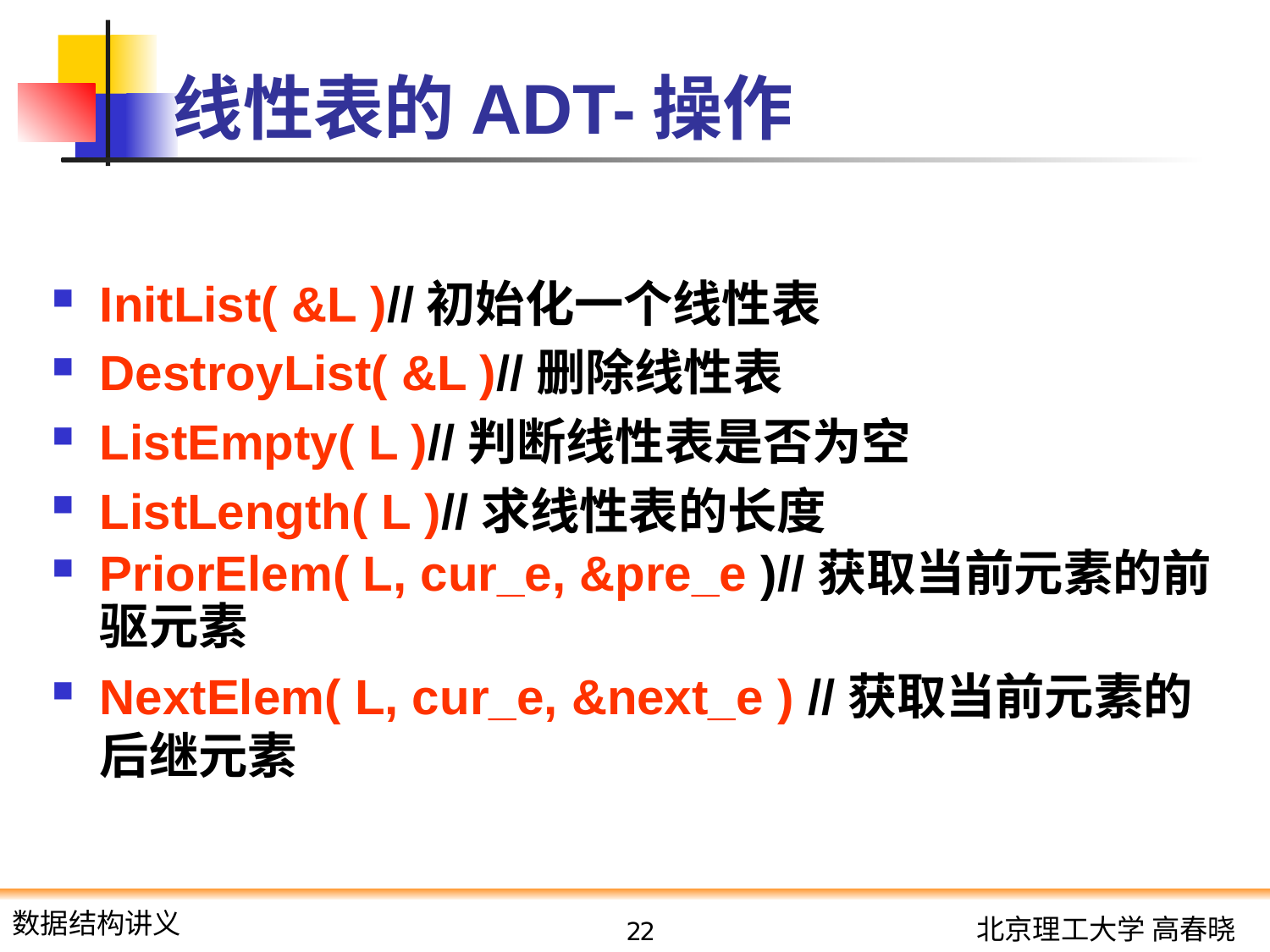

# 线性表的ADT-操作

InitList( &L )//初始化一个线性表
DestroyList( &L )//删除线性表
ListEmpty( L )//判断线性表是否为空
ListLength( L )//求线性表的长度
PriorElem( L, cur_e, &pre_e )//获取当前元素的前驱元素
NextElem( L, cur_e, &next_e ) //获取当前元素的后继元素
22